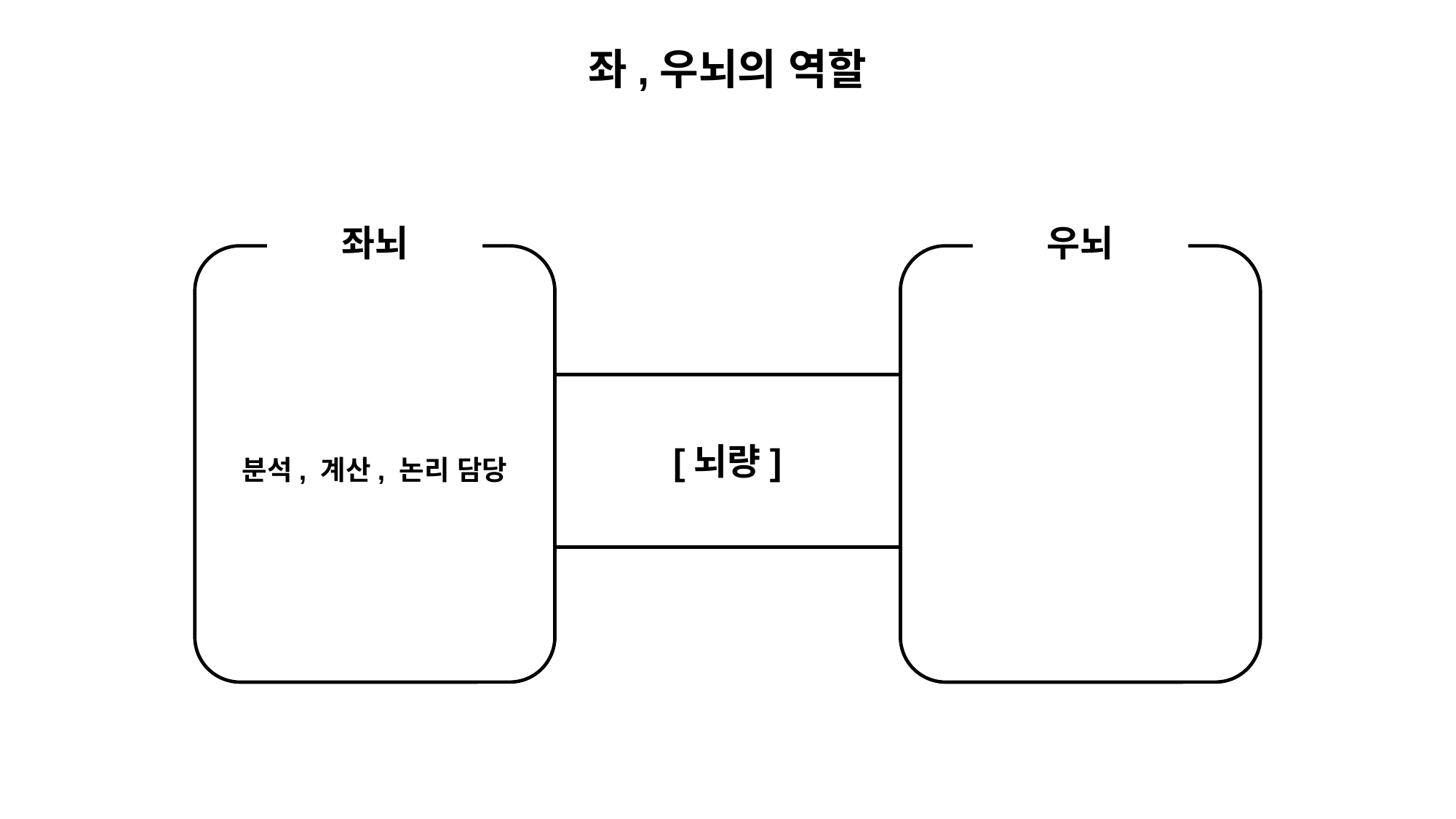

좌,우뇌의 역할
좌뇌

우뇌

[뇌량]
분석, 계산, 논리 담당